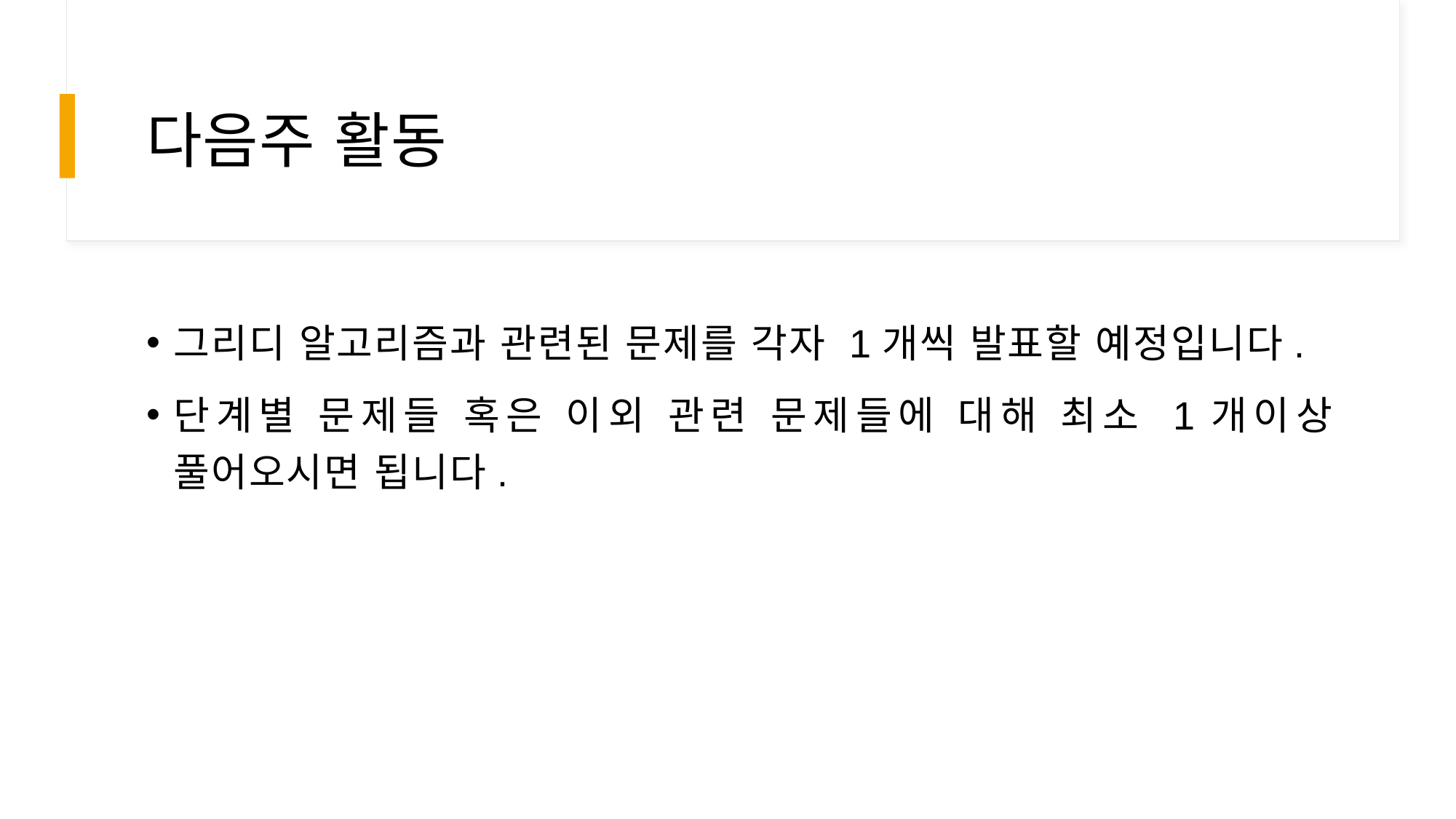

# 다음주 활동
그리디 알고리즘과 관련된 문제를 각자 1개씩 발표할 예정입니다.
단계별 문제들 혹은 이외 관련 문제들에 대해 최소 1개이상 풀어오시면 됩니다.